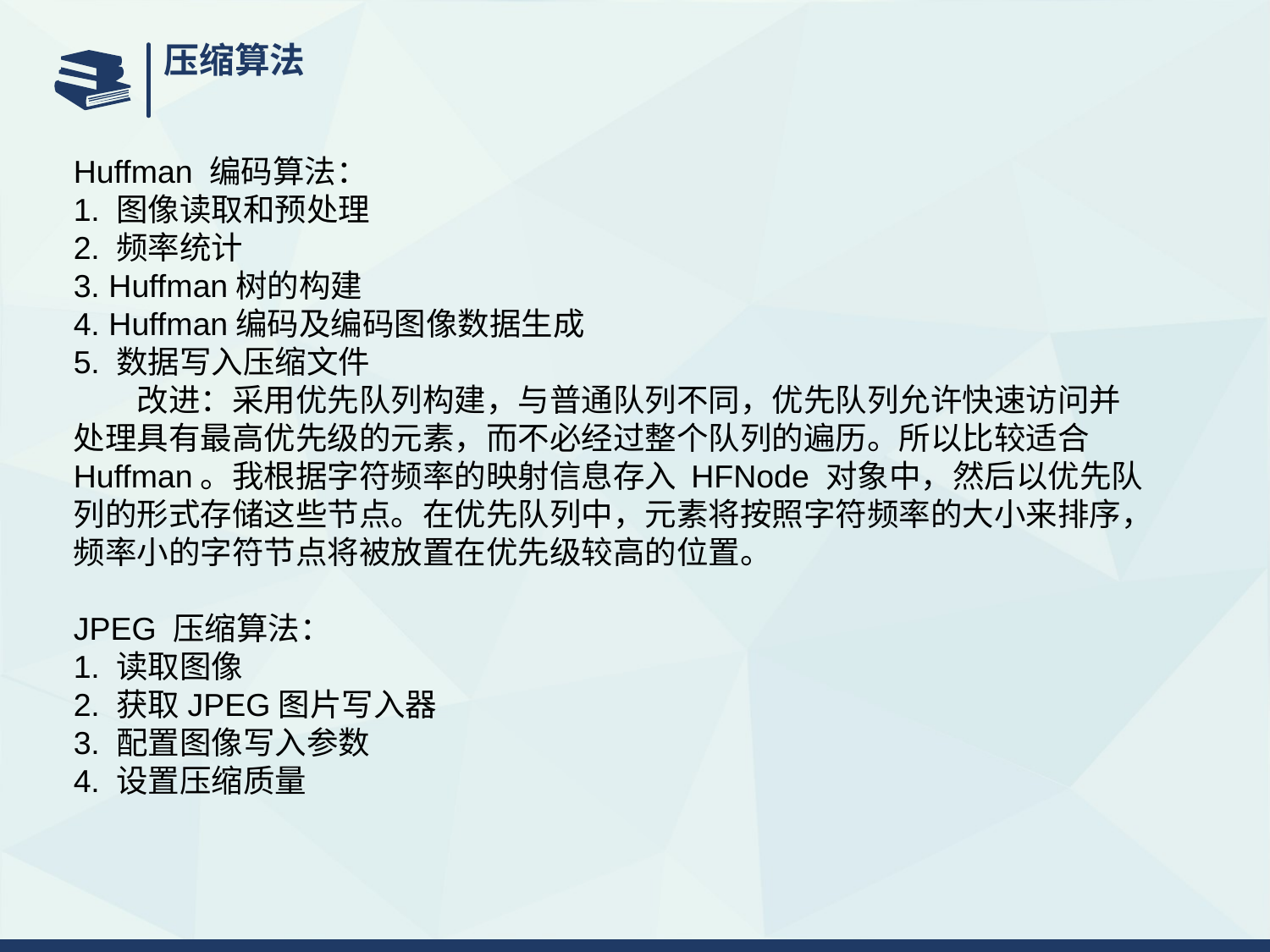

压缩算法

Huffman 编码算法：
1. 图像读取和预处理
2. 频率统计
3. Huffman树的构建
4. Huffman编码及编码图像数据生成
5. 数据写入压缩文件
改进：采用优先队列构建，与普通队列不同，优先队列允许快速访问并处理具有最高优先级的元素，而不必经过整个队列的遍历。所以比较适合Huffman。我根据字符频率的映射信息存入 HFNode 对象中，然后以优先队列的形式存储这些节点。在优先队列中，元素将按照字符频率的大小来排序，频率小的字符节点将被放置在优先级较高的位置。

JPEG 压缩算法：
1. 读取图像
2. 获取JPEG图片写入器
3. 配置图像写入参数
4. 设置压缩质量